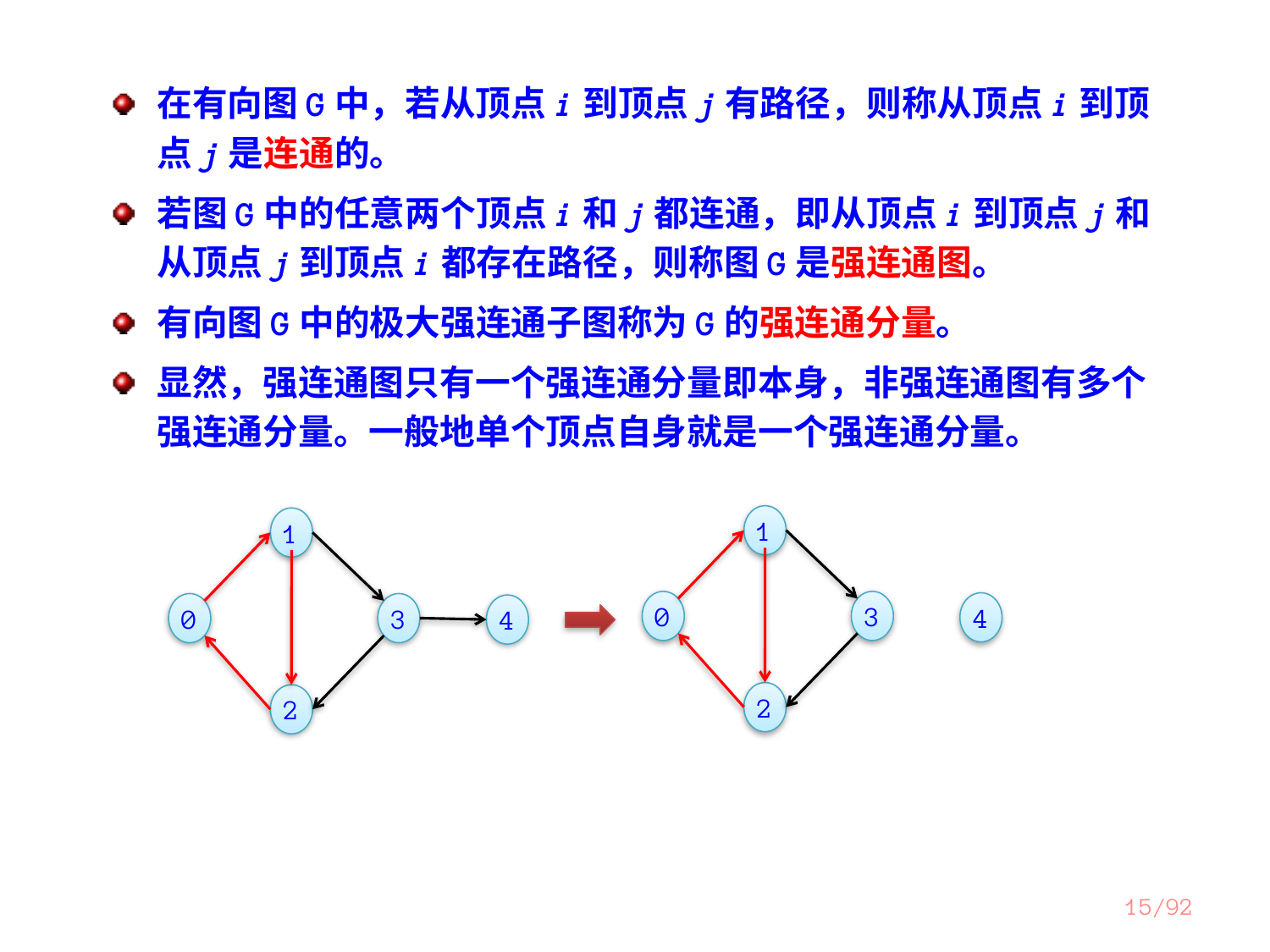

在有向图G中，若从顶点i到顶点j有路径，则称从顶点i到顶点j是连通的。
若图G中的任意两个顶点i和j都连通，即从顶点i到顶点j和从顶点j到顶点i都存在路径，则称图G是强连通图。
有向图G中的极大强连通子图称为G的强连通分量。
显然，强连通图只有一个强连通分量即本身，非强连通图有多个强连通分量。一般地单个顶点自身就是一个强连通分量。
1
1
0
3
4
0
3
4

2
2
15/92